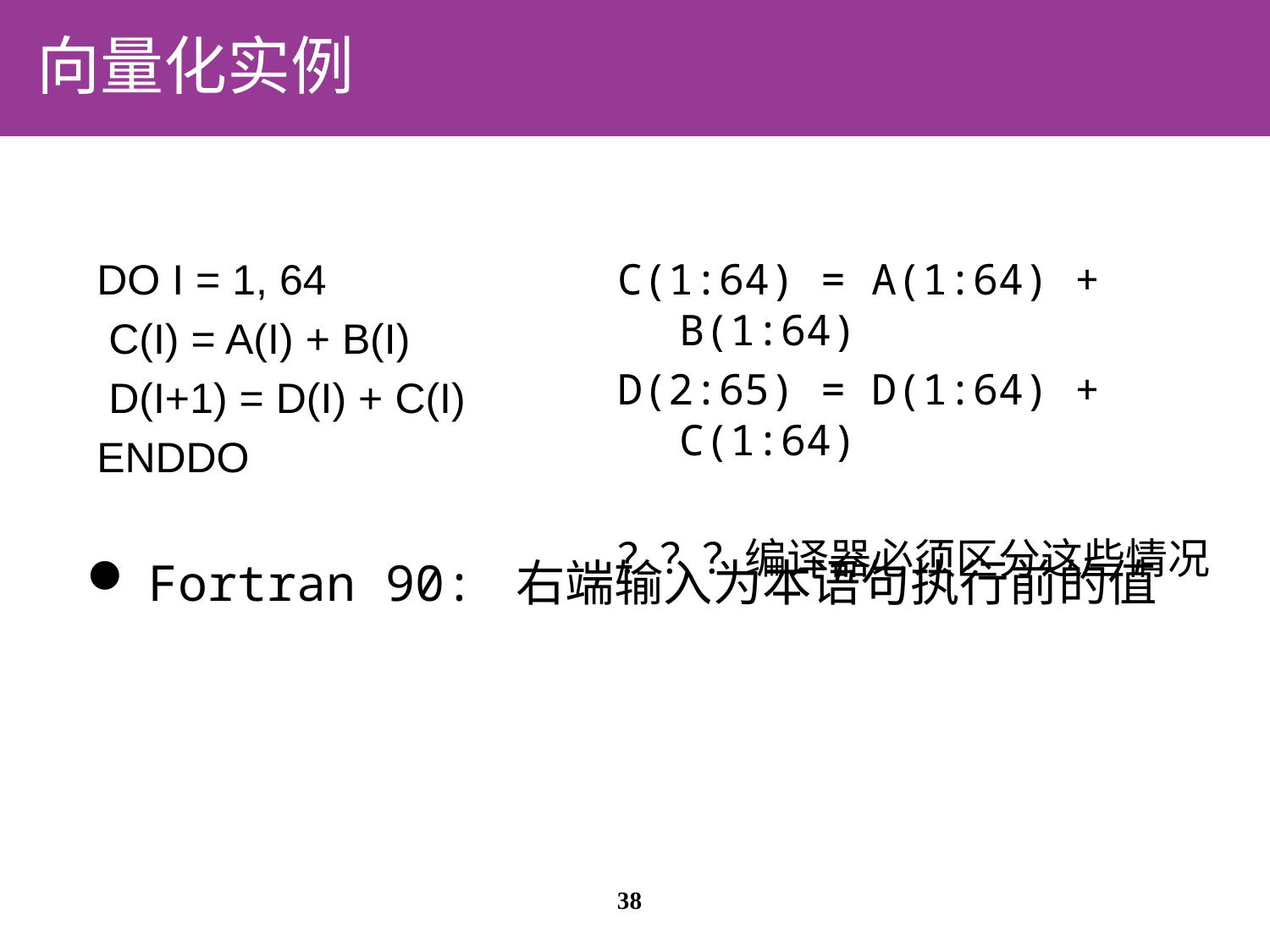

# 向量化实例
DO I = 1, 64
 C(I) = A(I) + B(I)
 D(I+1) = D(I) + C(I)
ENDDO
C(1:64) = A(1:64) + B(1:64)
D(2:65) = D(1:64) + C(1:64)

？？？编译器必须区分这些情况
Fortran 90: 右端输入为本语句执行前的值
38